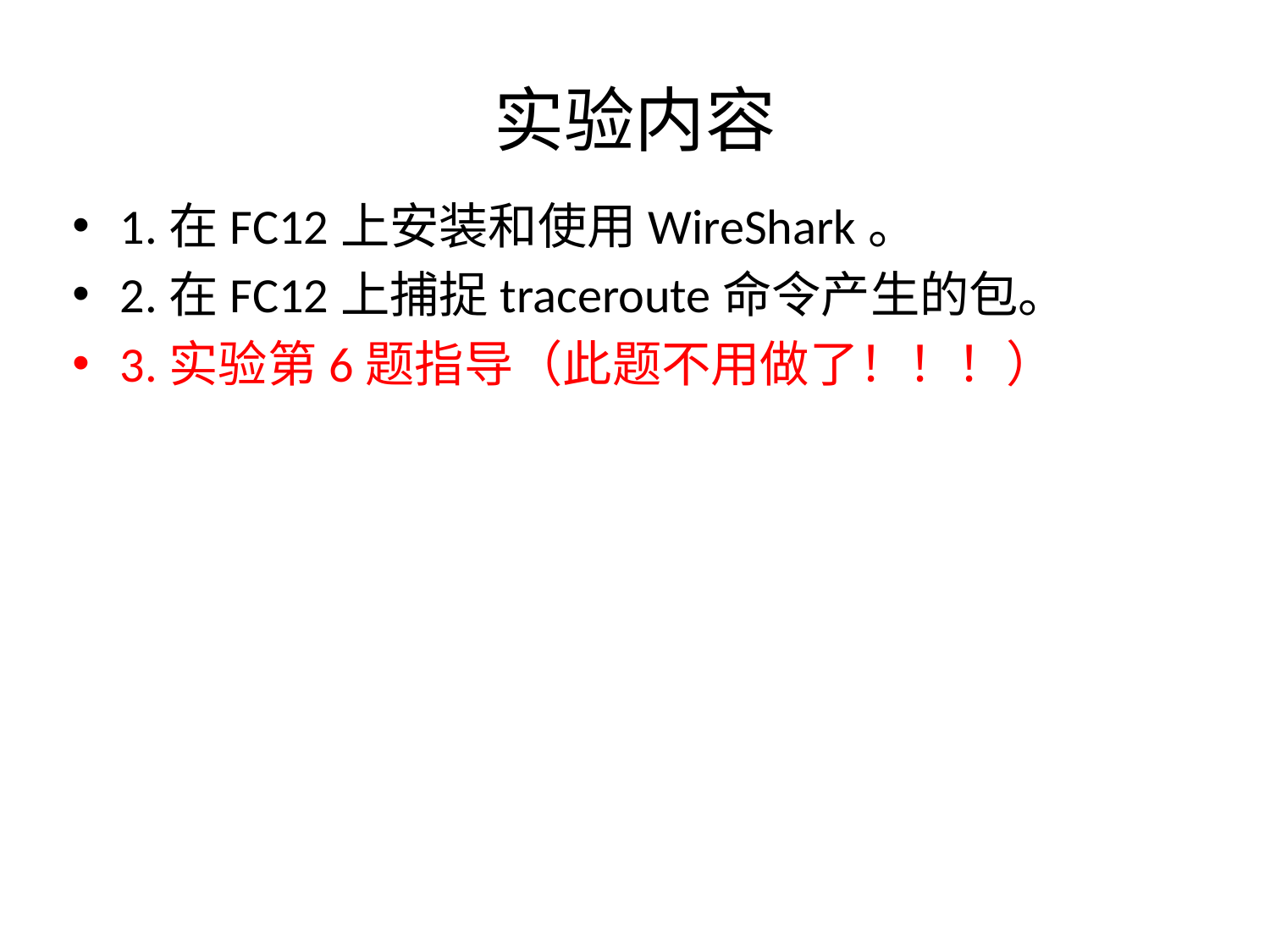

# 实验内容
1.在FC12上安装和使用WireShark。
2.在FC12上捕捉traceroute命令产生的包。
3.实验第6题指导（此题不用做了！！！）